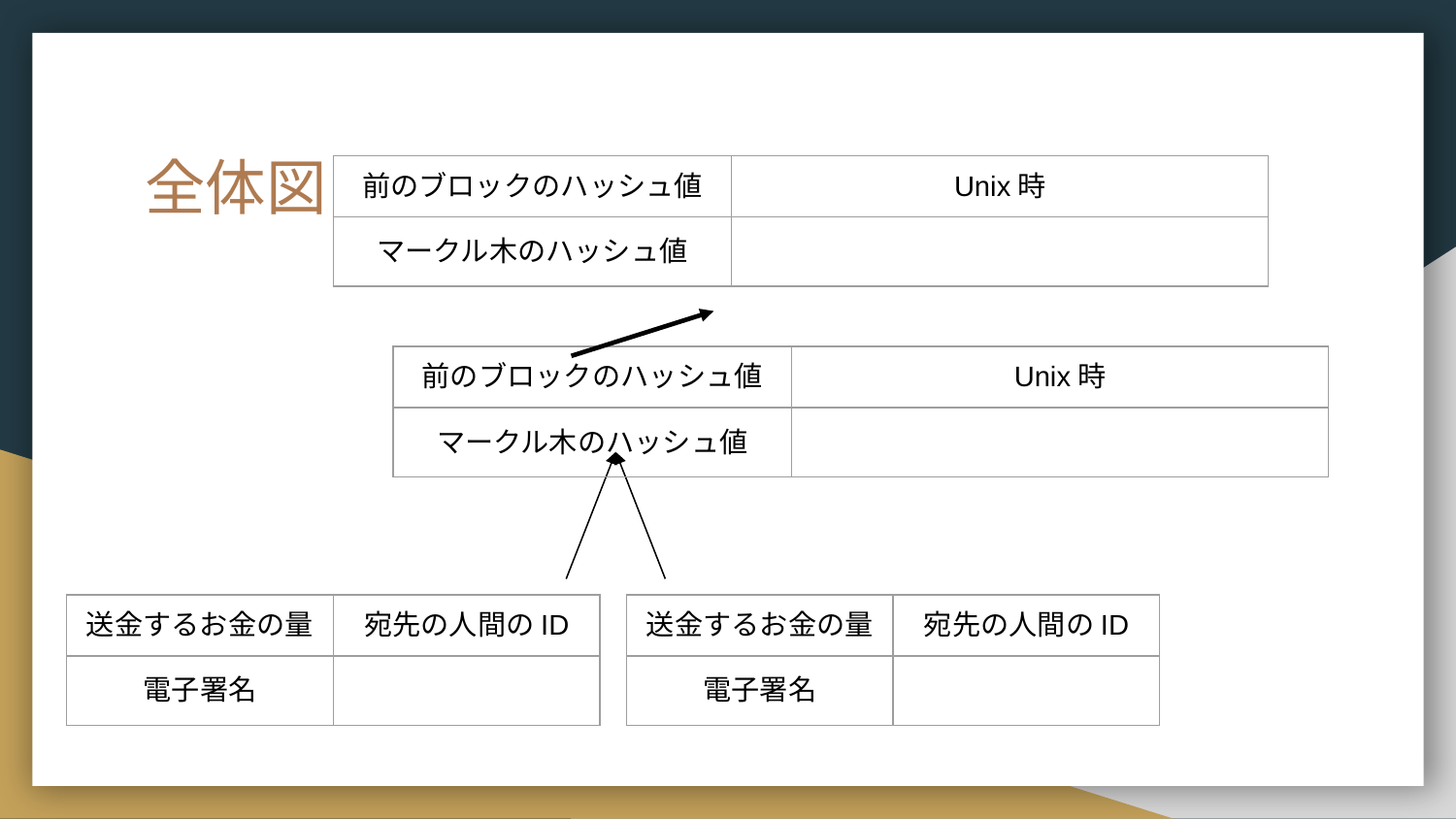

# 全体図
| 前のブロックのハッシュ値 | Unix時 |
| --- | --- |
| マークル木のハッシュ値 |  |
| 前のブロックのハッシュ値 | Unix時 |
| --- | --- |
| マークル木のハッシュ値 |  |
| 送金するお金の量 | 宛先の人間のID |
| --- | --- |
| 電子署名 |  |
| 送金するお金の量 | 宛先の人間のID |
| --- | --- |
| 電子署名 |  |